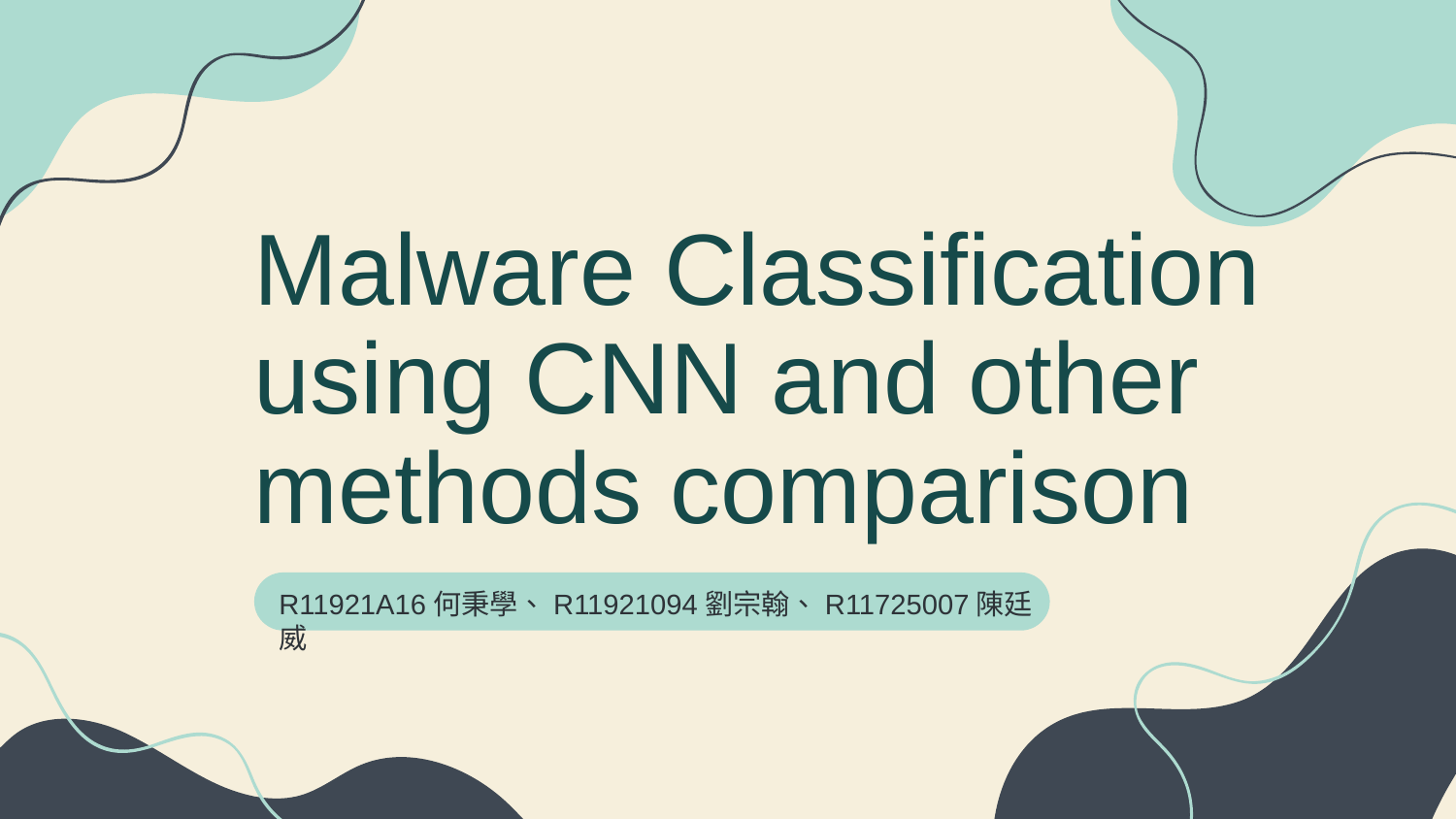

# Malware Classification using CNN and other methods comparison

R11921A16何秉學、R11921094劉宗翰、R11725007陳廷威